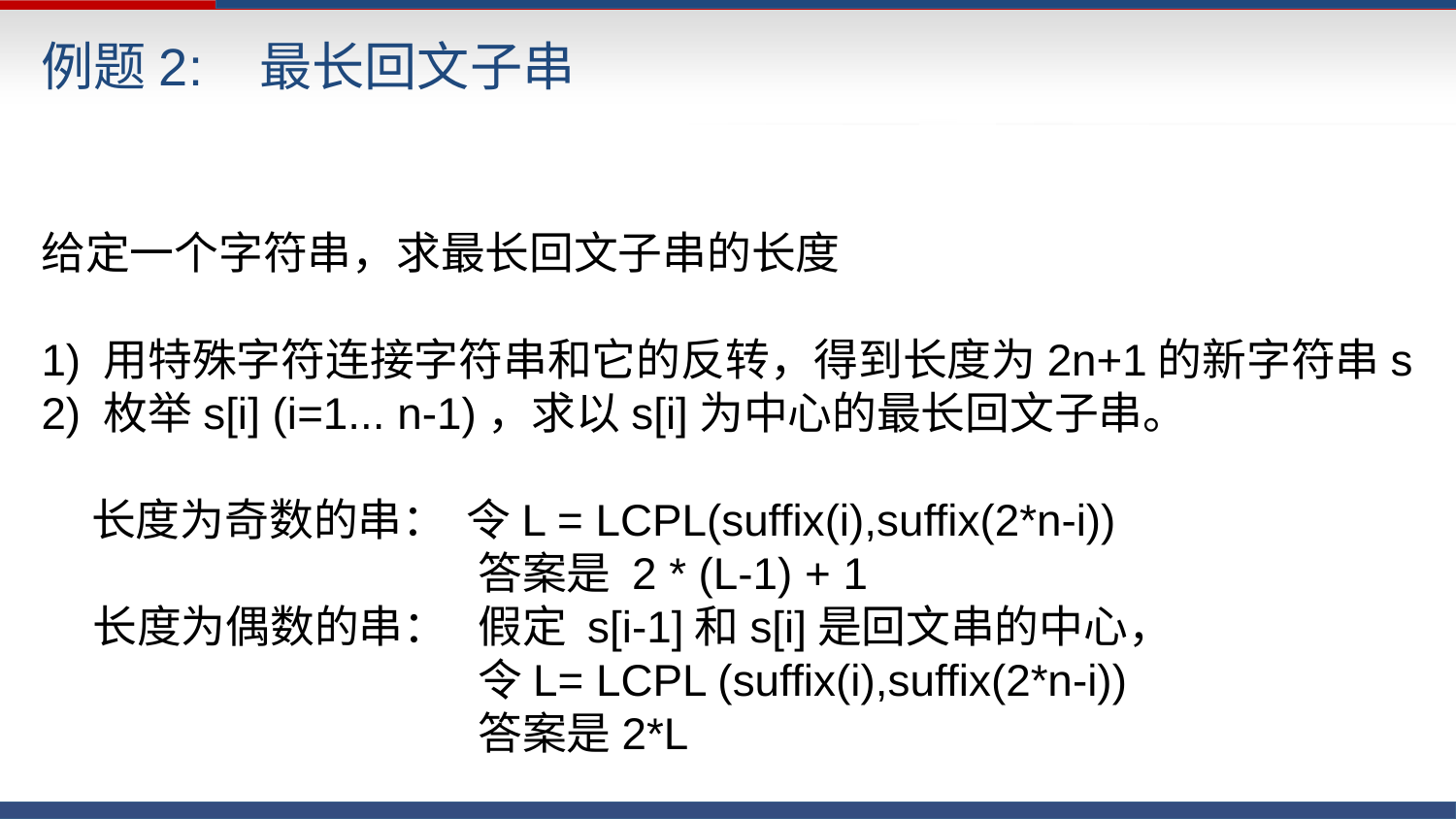

例题2:   最长回文子串

给定一个字符串，求最长回文子串的长度

1) 用特殊字符连接字符串和它的反转，得到长度为2n+1的新字符串s
2) 枚举s[i] (i=1... n-1)，求以s[i]为中心的最长回文子串。

    长度为奇数的串：  令L = LCPL(suffix(i),suffix(2*n-i))
			答案是 2 * (L-1) + 1
    长度为偶数的串：  	假定 s[i-1]和s[i]是回文串的中心，
			令L= LCPL (suffix(i),suffix(2*n-i))
			答案是2*L